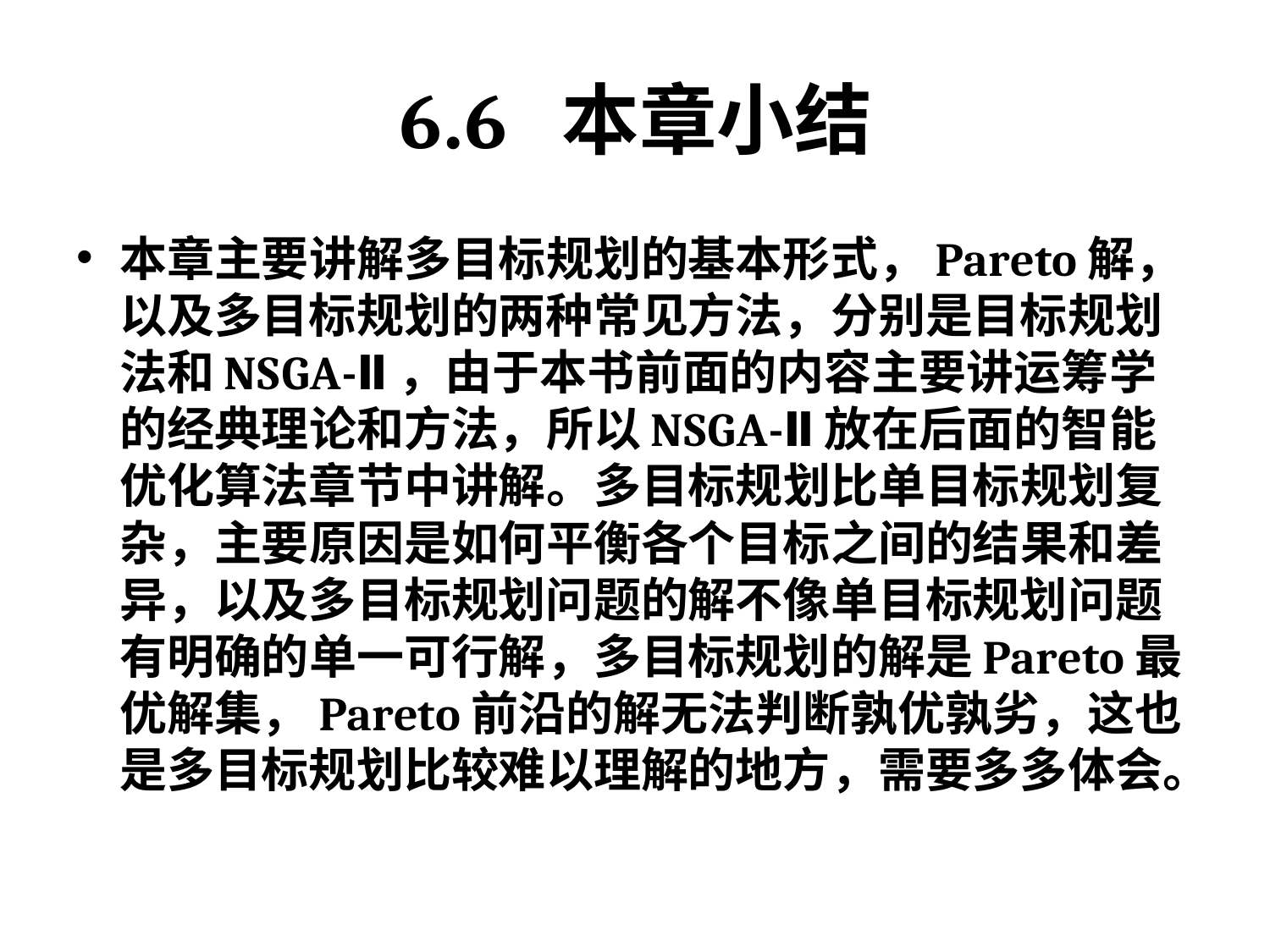

# 6.6  本章小结
本章主要讲解多目标规划的基本形式，Pareto解，以及多目标规划的两种常见方法，分别是目标规划法和NSGA-Ⅱ，由于本书前面的内容主要讲运筹学的经典理论和方法，所以NSGA-Ⅱ放在后面的智能优化算法章节中讲解。多目标规划比单目标规划复杂，主要原因是如何平衡各个目标之间的结果和差异，以及多目标规划问题的解不像单目标规划问题有明确的单一可行解，多目标规划的解是Pareto最优解集，Pareto前沿的解无法判断孰优孰劣，这也是多目标规划比较难以理解的地方，需要多多体会。